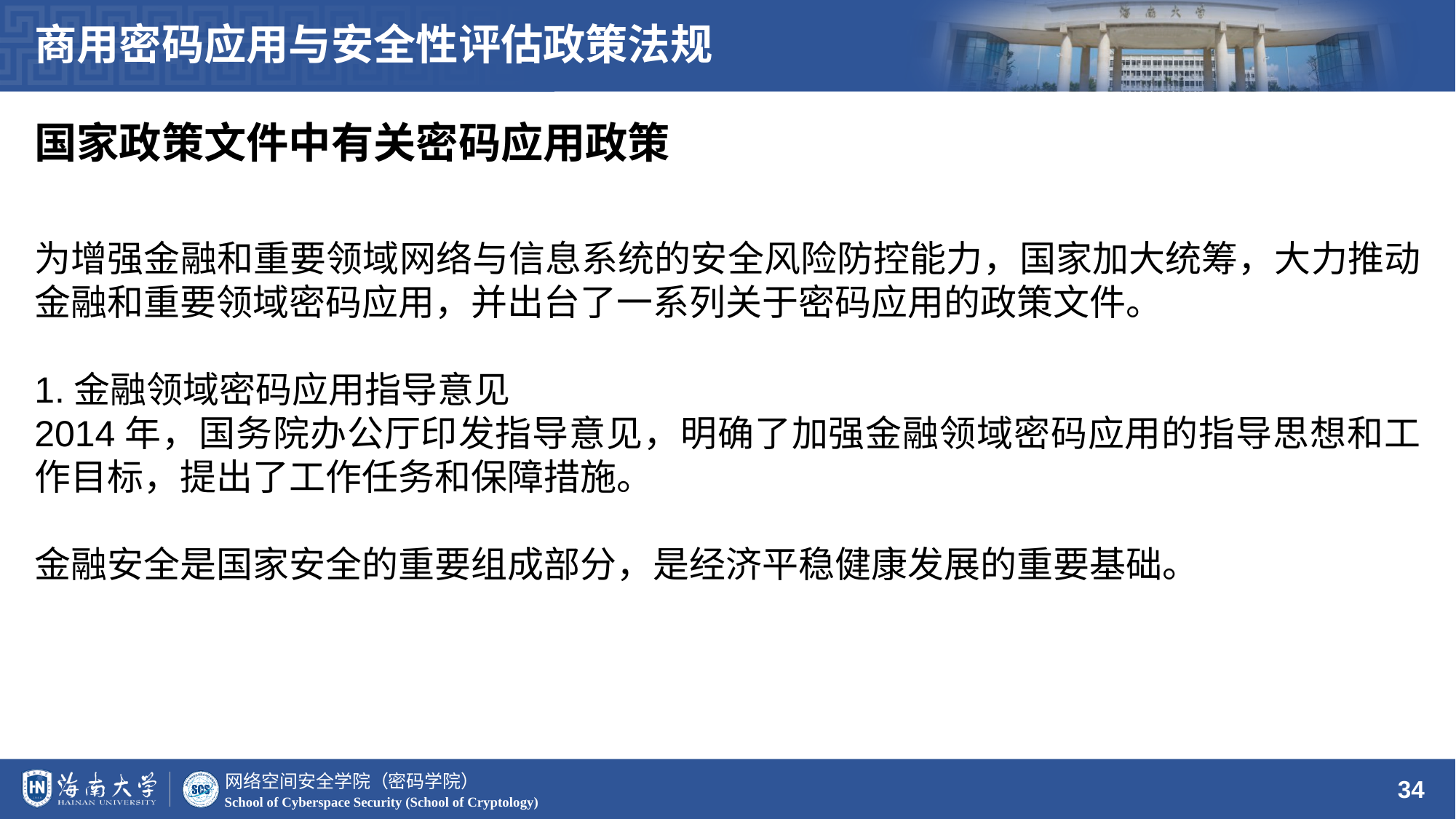

商用密码应用与安全性评估政策法规

国家政策文件中有关密码应用政策

为增强金融和重要领域网络与信息系统的安全风险防控能力，国家加大统筹，大力推动金融和重要领域密码应用，并出台了一系列关于密码应用的政策文件。

1.金融领域密码应用指导意见
2014年，国务院办公厅印发指导意见，明确了加强金融领域密码应用的指导思想和工作目标，提出了工作任务和保障措施。

金融安全是国家安全的重要组成部分，是经济平稳健康发展的重要基础。
34